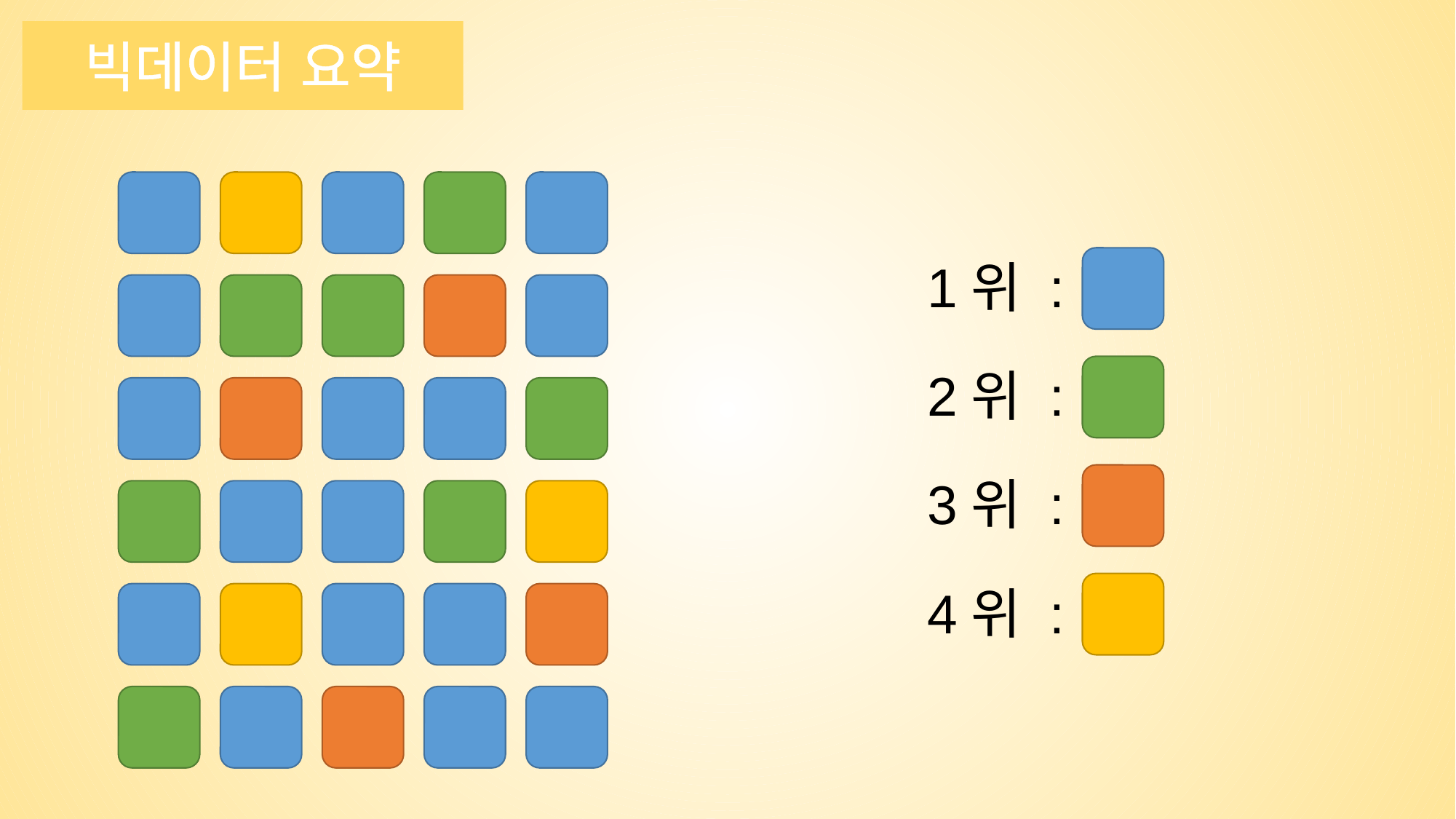

빅데이터 요약

1위 :

2위 :

3위 :

4위 :